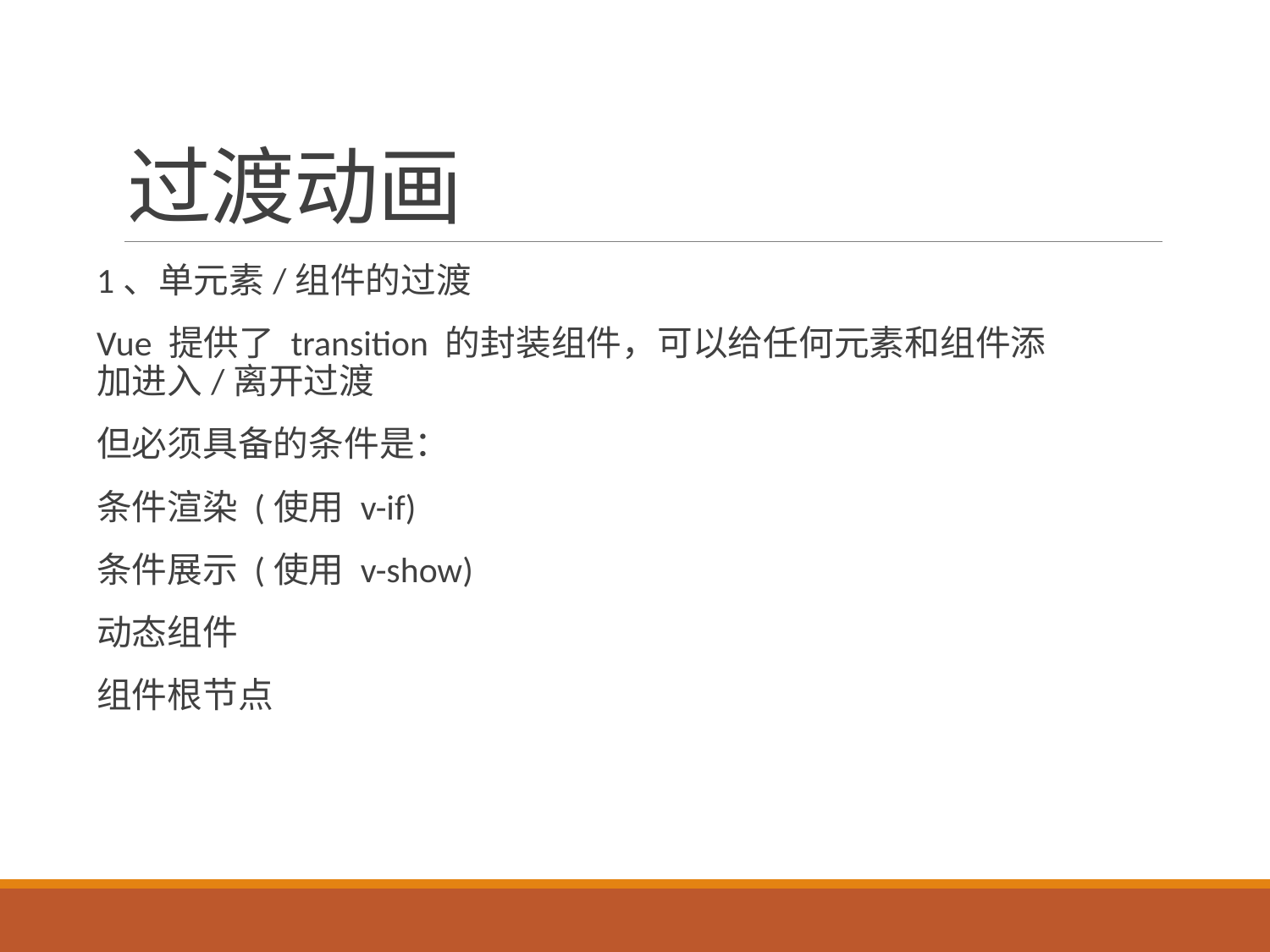

# 过渡动画
1、单元素/组件的过渡
Vue 提供了 transition 的封装组件，可以给任何元素和组件添加进入/离开过渡
但必须具备的条件是：
条件渲染 (使用 v-if)
条件展示 (使用 v-show)
动态组件
组件根节点